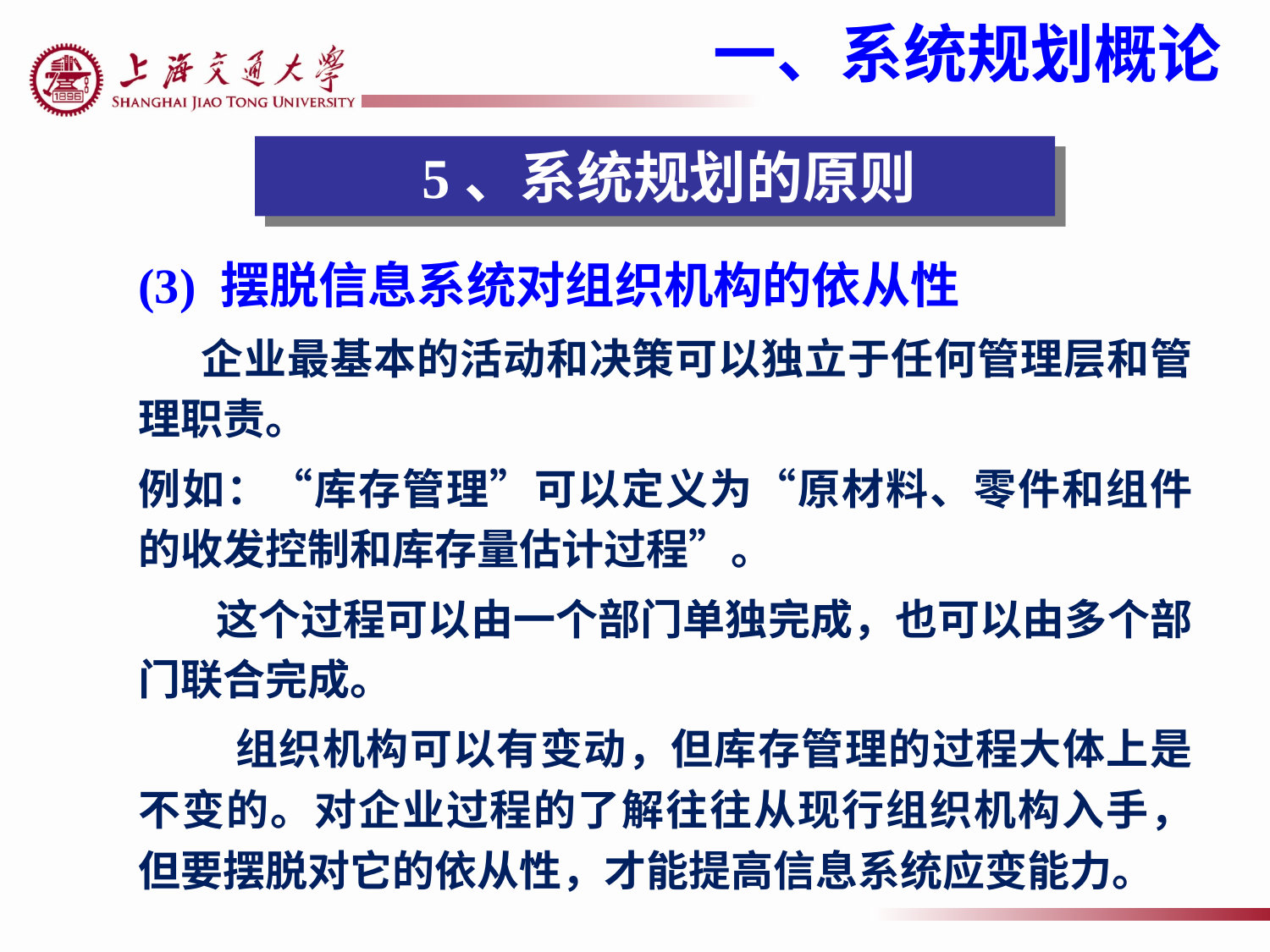

一、系统规划概论
  5、系统规划的原则
(3) 摆脱信息系统对组织机构的依从性
     企业最基本的活动和决策可以独立于任何管理层和管理职责。
例如：“库存管理”可以定义为“原材料、零件和组件的收发控制和库存量估计过程”。
       这个过程可以由一个部门单独完成，也可以由多个部门联合完成。
        组织机构可以有变动，但库存管理的过程大体上是不变的。对企业过程的了解往往从现行组织机构入手，但要摆脱对它的依从性，才能提高信息系统应变能力。